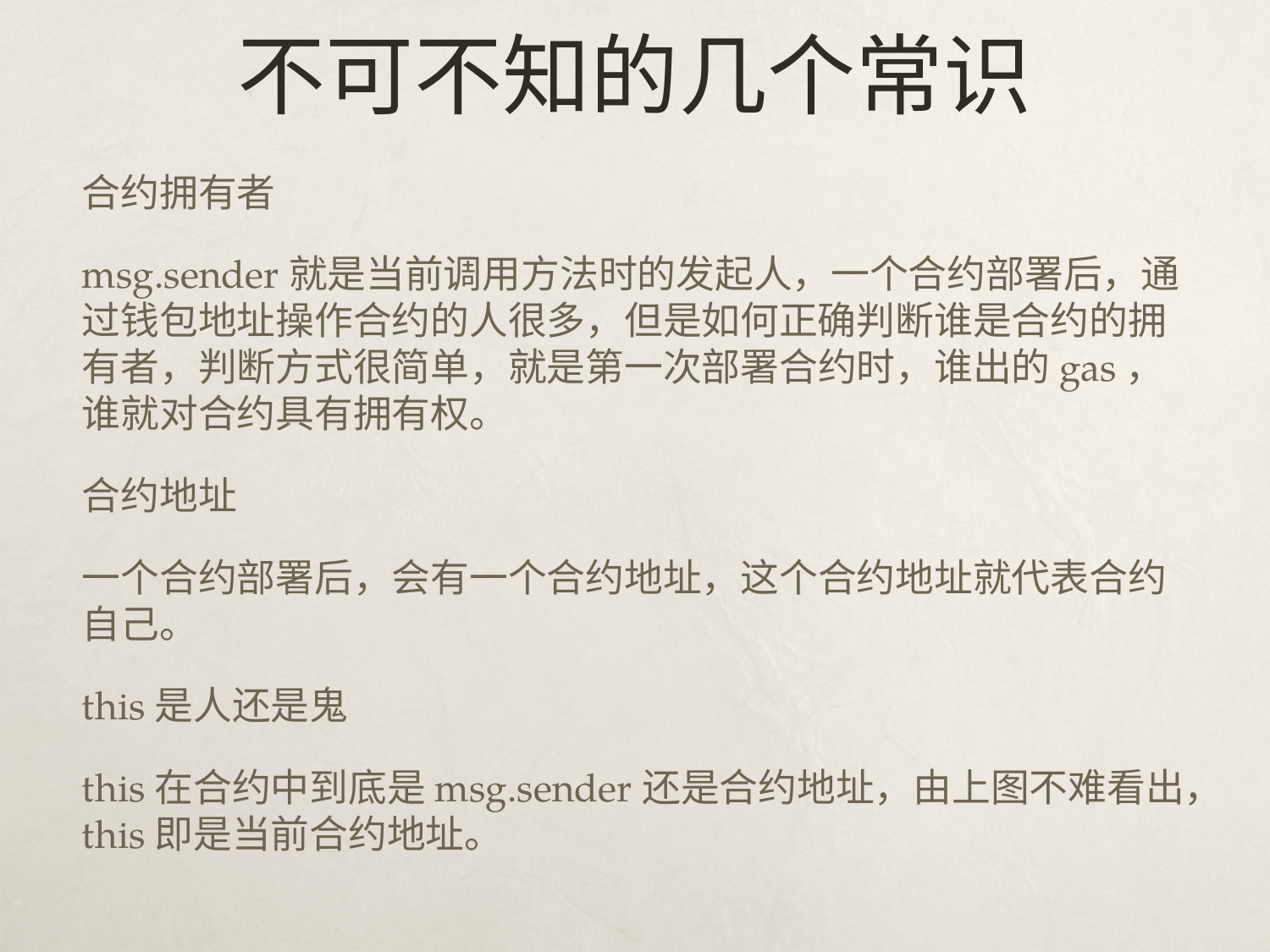

# 不可不知的几个常识
合约拥有者
msg.sender就是当前调用方法时的发起人，一个合约部署后，通过钱包地址操作合约的人很多，但是如何正确判断谁是合约的拥有者，判断方式很简单，就是第一次部署合约时，谁出的gas，谁就对合约具有拥有权。
合约地址
一个合约部署后，会有一个合约地址，这个合约地址就代表合约自己。
this是人还是鬼
this在合约中到底是msg.sender还是合约地址，由上图不难看出，this即是当前合约地址。